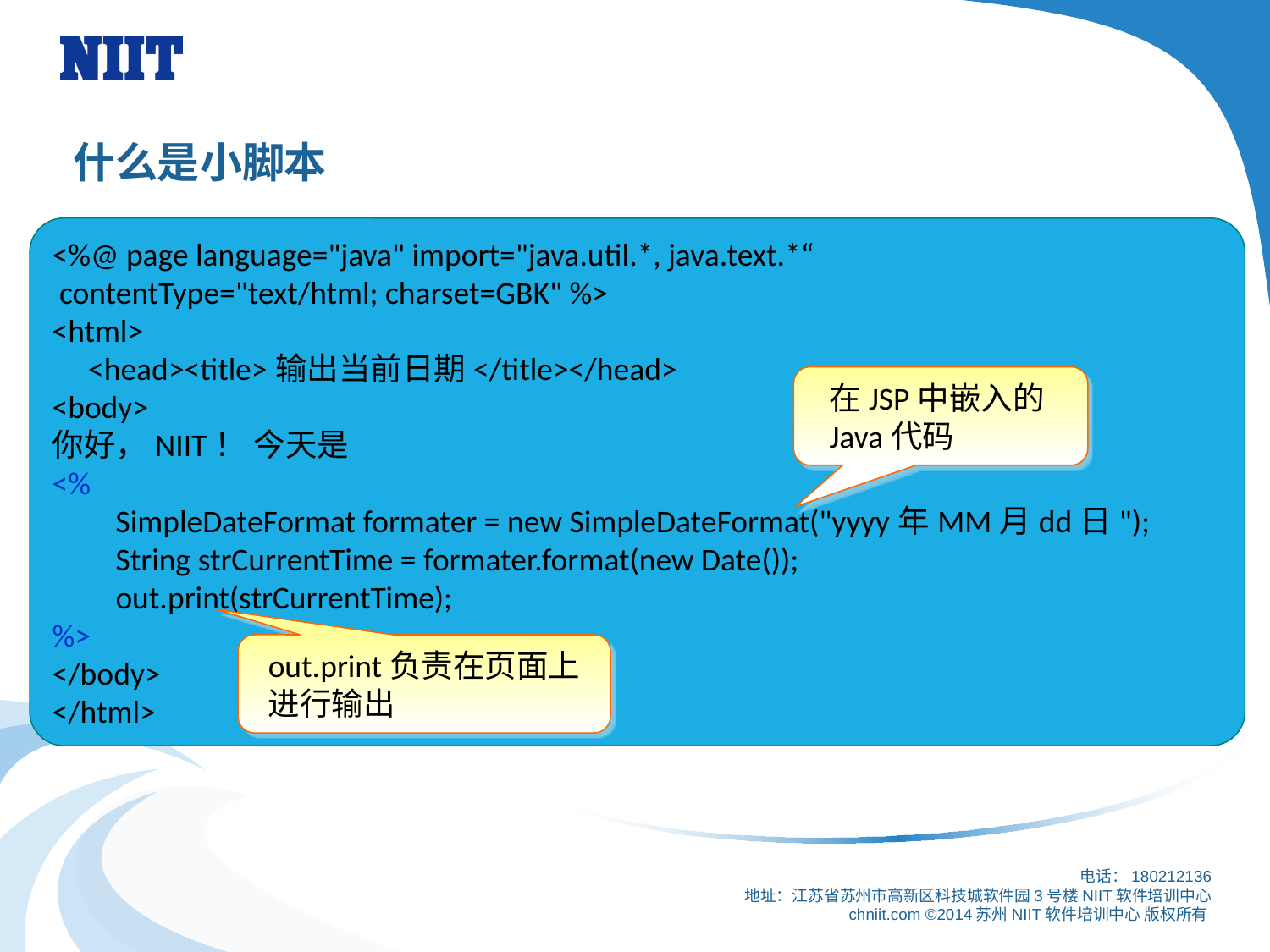

# 什么是小脚本
<%@ page language="java" import="java.util.*, java.text.*“
 contentType="text/html; charset=GBK" %>
<html>
     <head><title>输出当前日期</title></head>
<body>
你好，NIIT！ 今天是
<%
SimpleDateFormat formater = new SimpleDateFormat("yyyy年MM月dd日");
String strCurrentTime = formater.format(new Date());
out.print(strCurrentTime);
%>
</body>
</html>
JSP 小脚本
就是在JSP页面里嵌入一段Java代码
语法： <% Java代码 %>

在JSP中嵌入的Java代码
out.print负责在页面上进行输出